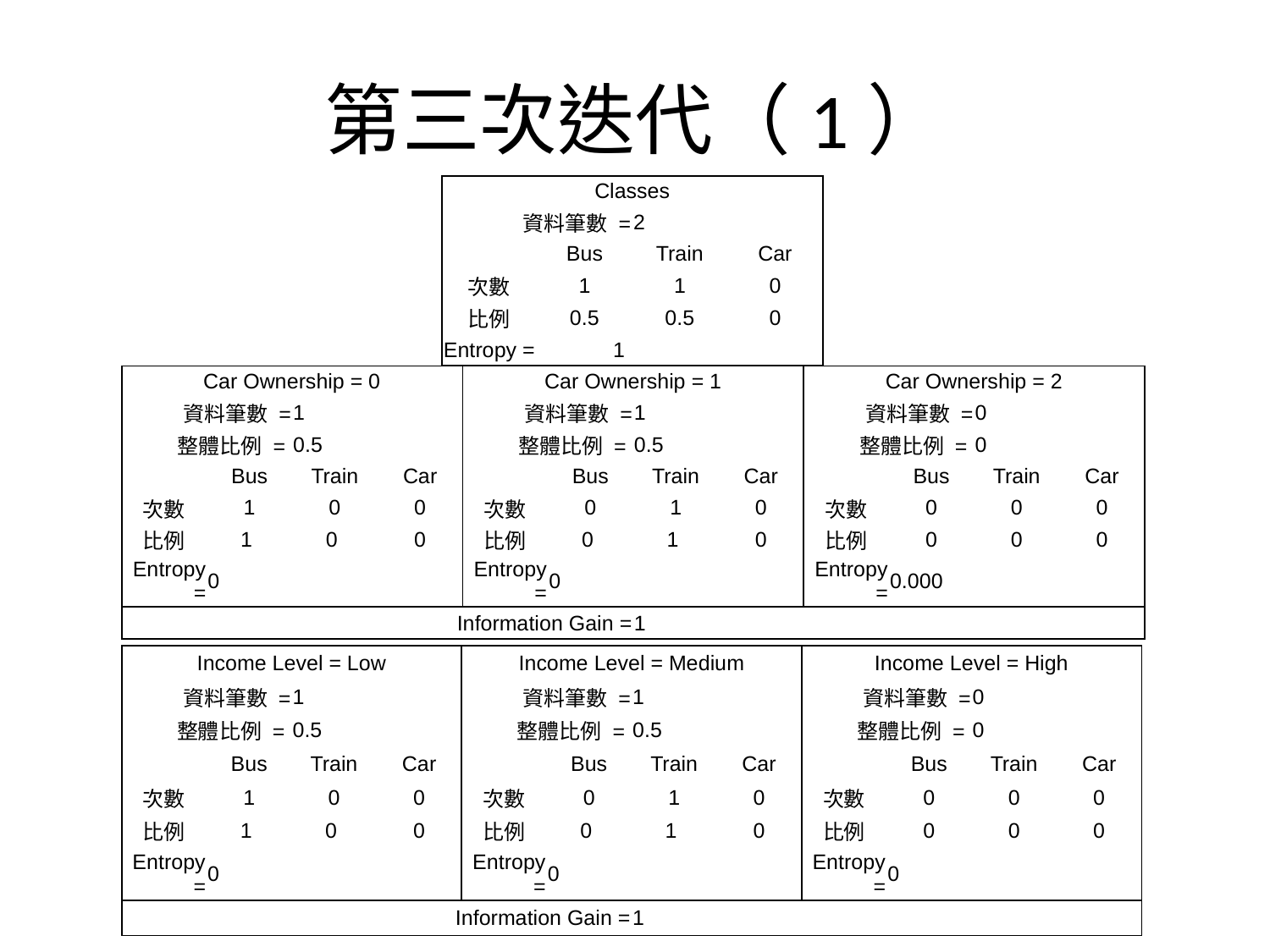

# 第三次迭代（1）
| Classes |  |  |  |
| --- | --- | --- | --- |
| 資料筆數 = |  | 2 |  |
|  | Bus | Train | Car |
| 次數 | 1 | 1 | 0 |
| 比例 | 0.5 | 0.5 | 0 |
| Entropy = | 1 |  |  |
| Car Ownership = 0 |  |  |  | Car Ownership = 1 |  |  |  | Car Ownership = 2 |  |  |  |
| --- | --- | --- | --- | --- | --- | --- | --- | --- | --- | --- | --- |
| 資料筆數 = |  | 1 |  | 資料筆數 = |  | 1 |  | 資料筆數 = |  | 0 |  |
| 整體比例 = |  | 0.5 |  | 整體比例 = |  | 0.5 |  | 整體比例 = |  | 0 |  |
|  | Bus | Train | Car |  | Bus | Train | Car |  | Bus | Train | Car |
| 次數 | 1 | 0 | 0 | 次數 | 0 | 1 | 0 | 次數 | 0 | 0 | 0 |
| 比例 | 1 | 0 | 0 | 比例 | 0 | 1 | 0 | 比例 | 0 | 0 | 0 |
| Entropy = | 0 |  |  | Entropy = | 0 |  |  | Entropy = | 0.000 |  |  |
| Information Gain = |  |  |  |  |  | 1 |  |  |  |  |  |
| Income Level = Low |  |  |  | Income Level = Medium |  |  |  | Income Level = High |  |  |  |
| --- | --- | --- | --- | --- | --- | --- | --- | --- | --- | --- | --- |
| 資料筆數 = |  | 1 |  | 資料筆數 = |  | 1 |  | 資料筆數 = |  | 0 |  |
| 整體比例 = |  | 0.5 |  | 整體比例 = |  | 0.5 |  | 整體比例 = |  | 0 |  |
|  | Bus | Train | Car |  | Bus | Train | Car |  | Bus | Train | Car |
| 次數 | 1 | 0 | 0 | 次數 | 0 | 1 | 0 | 次數 | 0 | 0 | 0 |
| 比例 | 1 | 0 | 0 | 比例 | 0 | 1 | 0 | 比例 | 0 | 0 | 0 |
| Entropy = | 0 |  |  | Entropy = | 0 |  |  | Entropy = | 0 |  |  |
| Information Gain = |  |  |  |  |  | 1 |  |  |  |  |  |